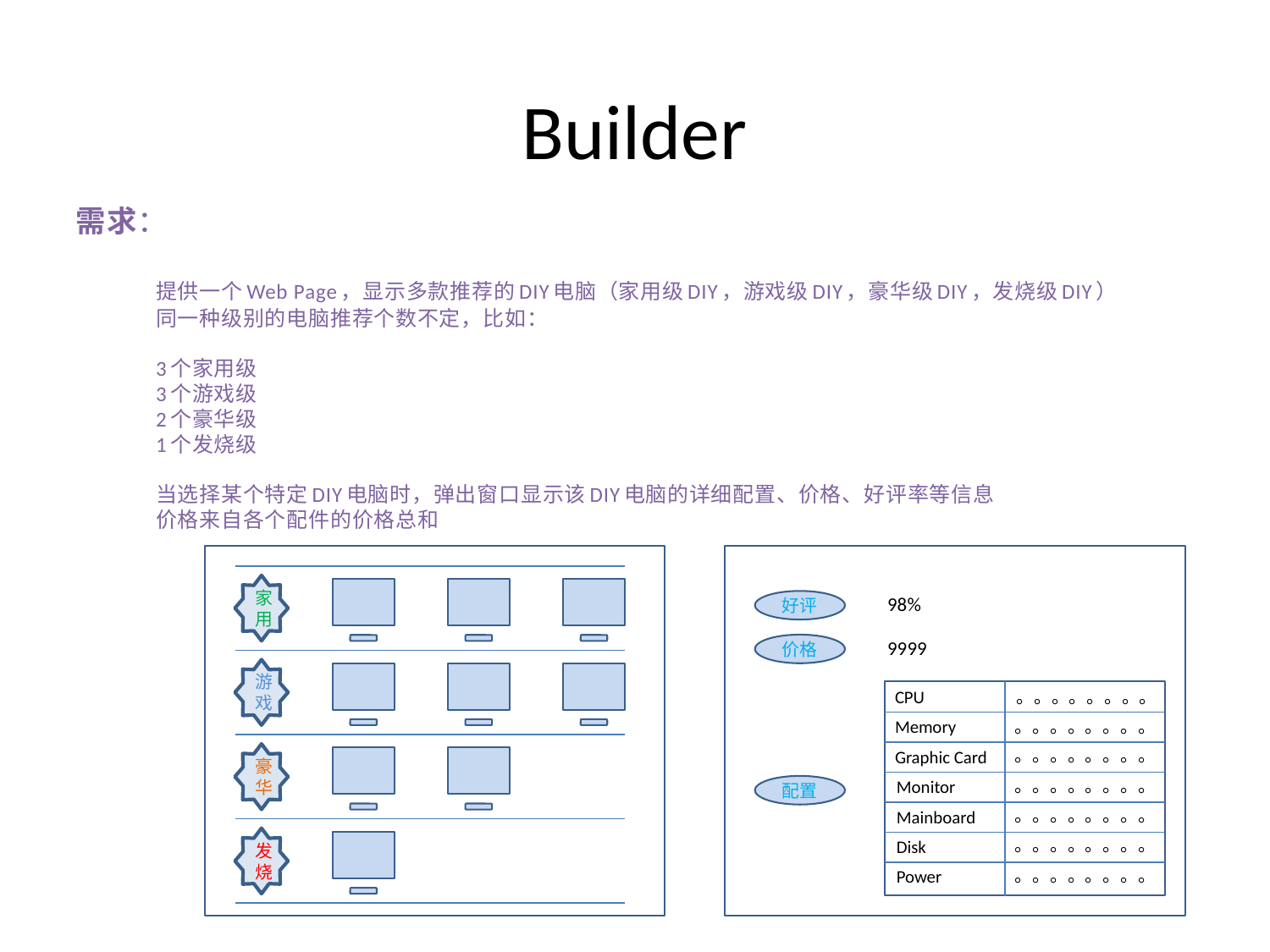

# Builder
需求：

	提供一个Web Page，显示多款推荐的DIY电脑（家用级DIY，游戏级DIY，豪华级DIY，发烧级DIY）
	同一种级别的电脑推荐个数不定，比如：
		3个家用级
		3个游戏级
		2个豪华级
		1个发烧级

	当选择某个特定DIY电脑时，弹出窗口显示该DIY电脑的详细配置、价格、好评率等信息
	价格来自各个配件的价格总和

家用

游戏

豪华

发烧

98%
好评
9999
价格

CPU
。。。。。。。。
Memory
。。。。。。。。
。。。。。。。。
Graphic Card
。。。。。。。。
配置
Monitor
。。。。。。。。
Mainboard
。。。。。。。。
Disk
。。。。。。。。
Power